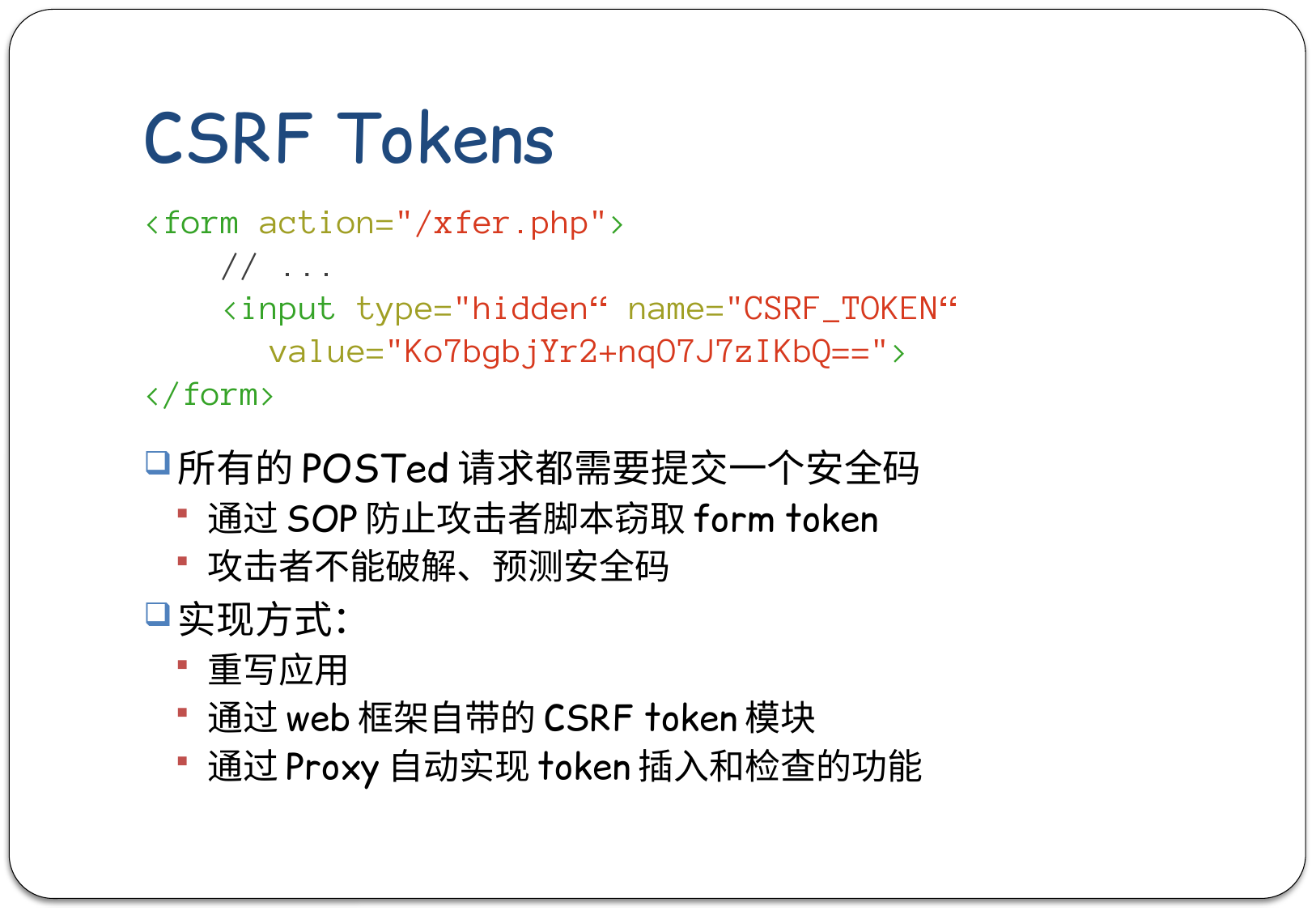

# CSRF Tokens
<form action="/xfer.php">
    // ...
    <input type="hidden“ name="CSRF_TOKEN“
					 value="Ko7bgbjYr2+nqO7J7zIKbQ==">
</form>

所有的POSTed请求都需要提交一个安全码
通过SOP防止攻击者脚本窃取form token
攻击者不能破解、预测安全码
实现方式：
重写应用
通过web框架自带的CSRF token模块
通过Proxy自动实现token插入和检查的功能